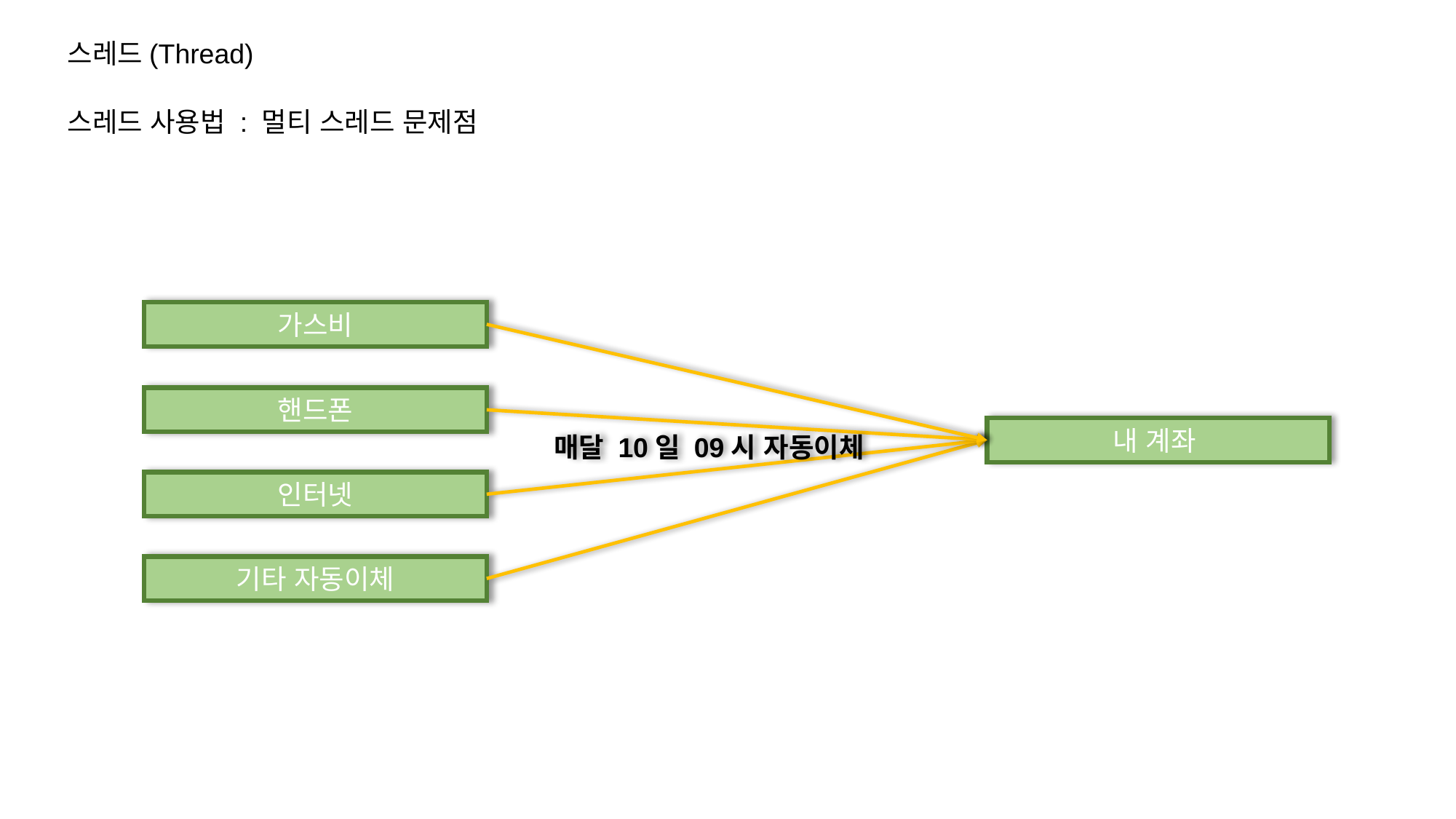

스레드(Thread)
스레드 사용법 : 멀티 스레드 문제점
가스비
핸드폰
내 계좌
매달 10일 09시 자동이체
인터넷
기타 자동이체